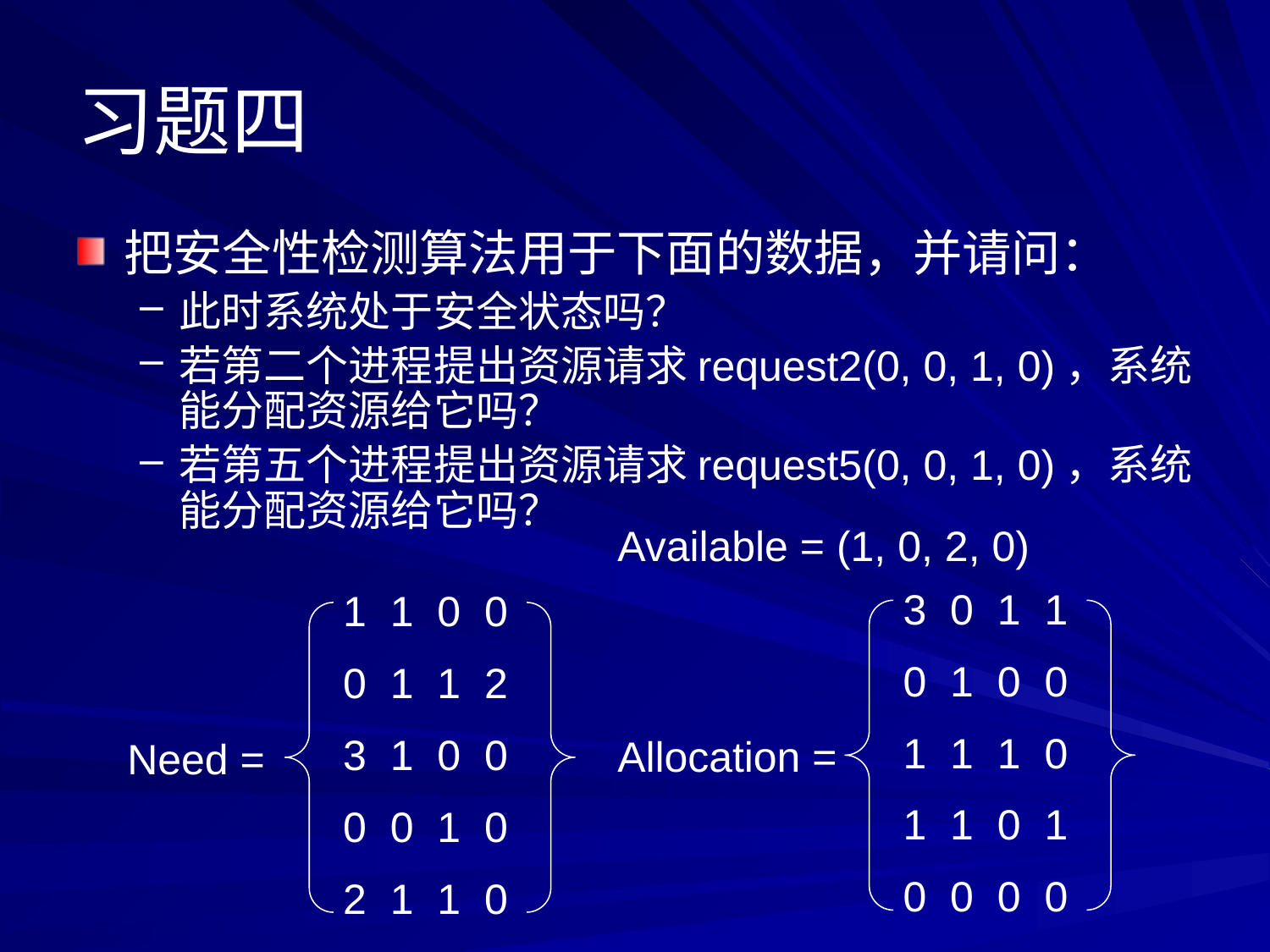

# 习题四
把安全性检测算法用于下面的数据，并请问：
此时系统处于安全状态吗？
若第二个进程提出资源请求request2(0, 0, 1, 0)，系统能分配资源给它吗？
若第五个进程提出资源请求request5(0, 0, 1, 0)，系统能分配资源给它吗？
Available = (1, 0, 2, 0)
3  0  1  1
0  1  0  0
1  1  1  0
1  1  0  1
0  0  0  0

Allocation =
1  1  0  0
0  1  1  2
3  1  0  0
0  0  1  0
2  1  1  0

Need =